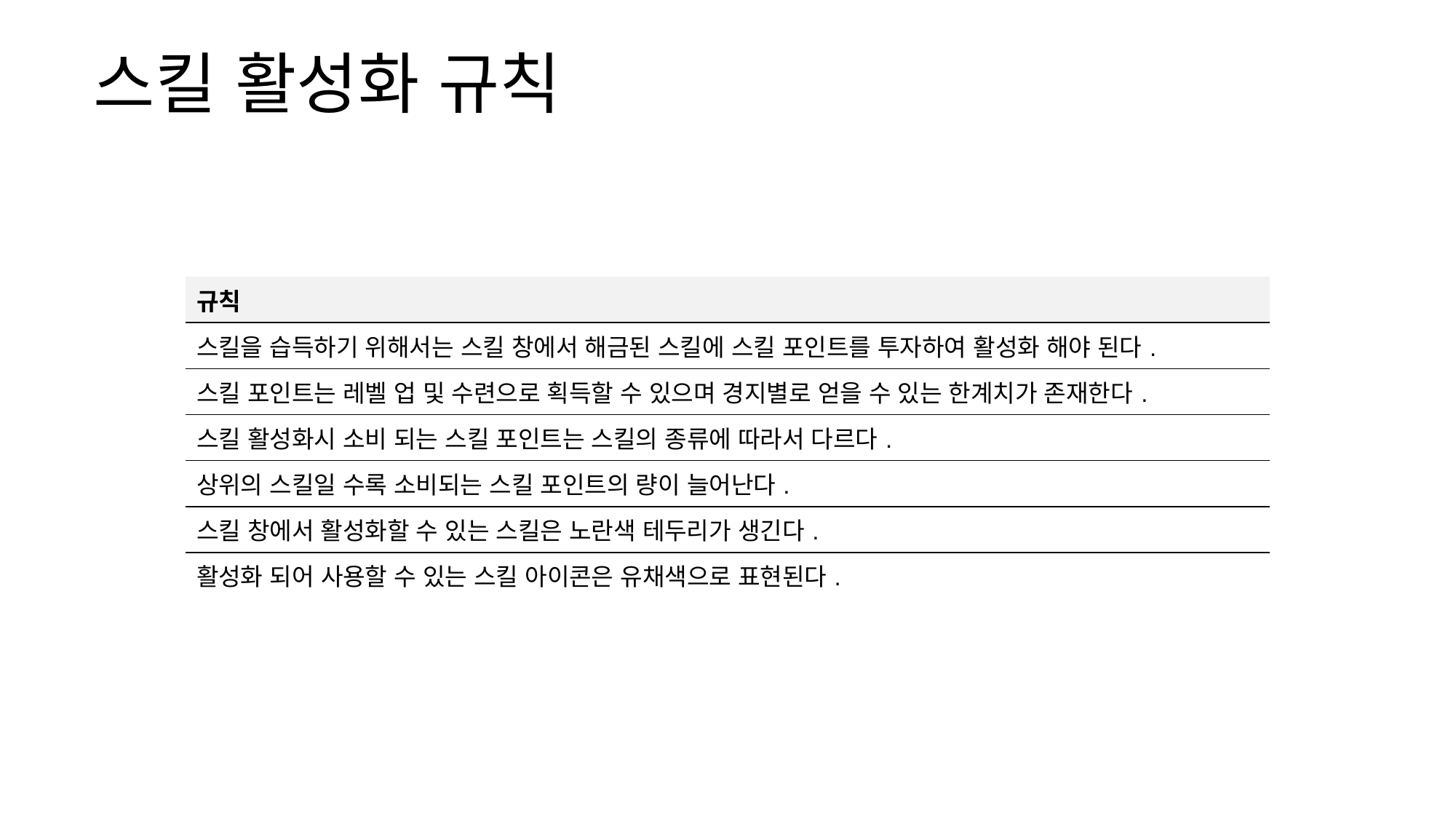

스킬 활성화 규칙
| 규칙 |
| --- |
| 스킬을 습득하기 위해서는 스킬 창에서 해금된 스킬에 스킬 포인트를 투자하여 활성화 해야 된다. |
| 스킬 포인트는 레벨 업 및 수련으로 획득할 수 있으며 경지별로 얻을 수 있는 한계치가 존재한다. |
| 스킬 활성화시 소비 되는 스킬 포인트는 스킬의 종류에 따라서 다르다. |
| 상위의 스킬일 수록 소비되는 스킬 포인트의 량이 늘어난다. |
| 스킬 창에서 활성화할 수 있는 스킬은 노란색 테두리가 생긴다. |
| 활성화 되어 사용할 수 있는 스킬 아이콘은 유채색으로 표현된다. |